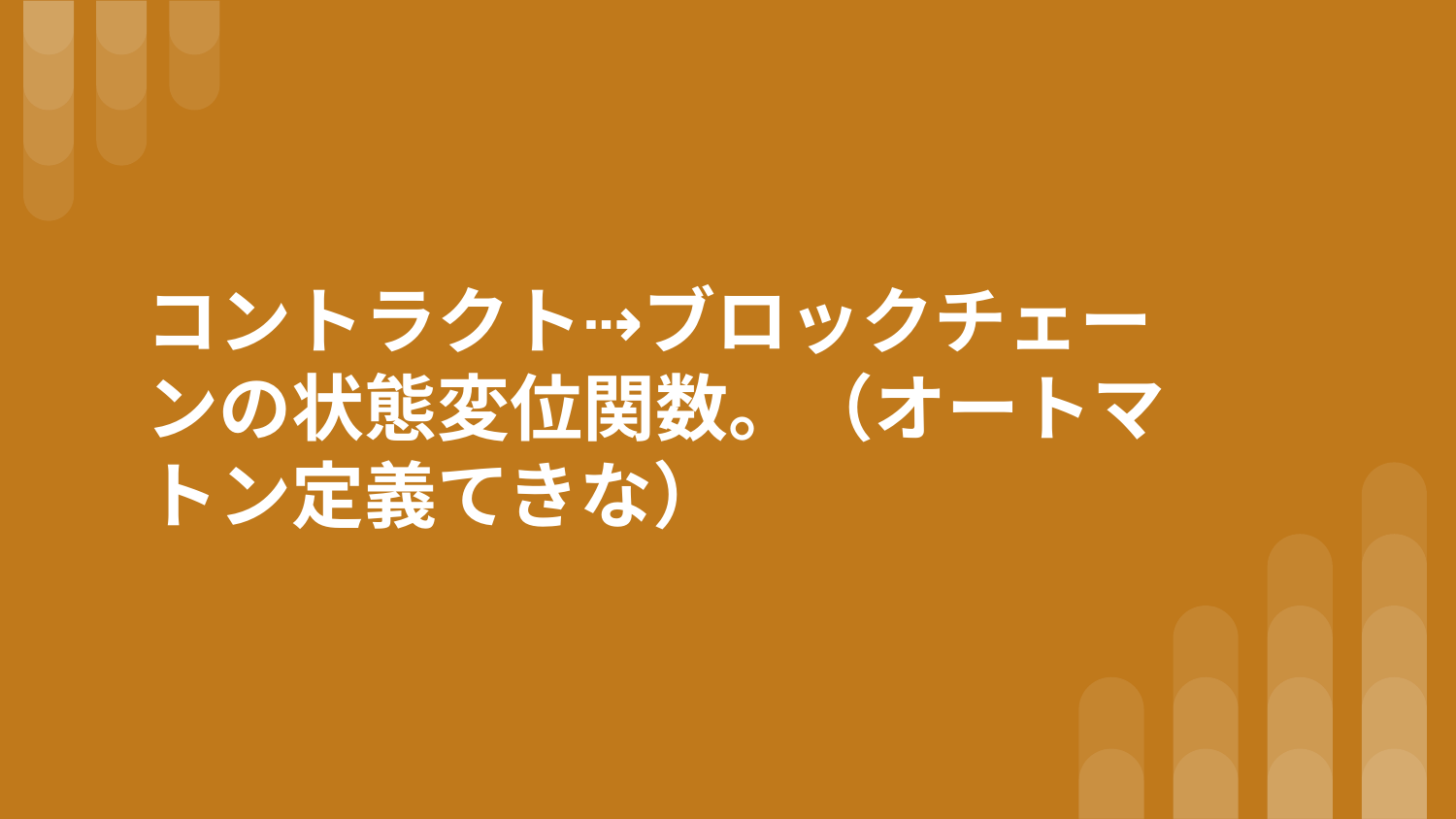

# コントラクト⇢ブロックチェーンの状態変位関数。（オートマトン定義てきな）